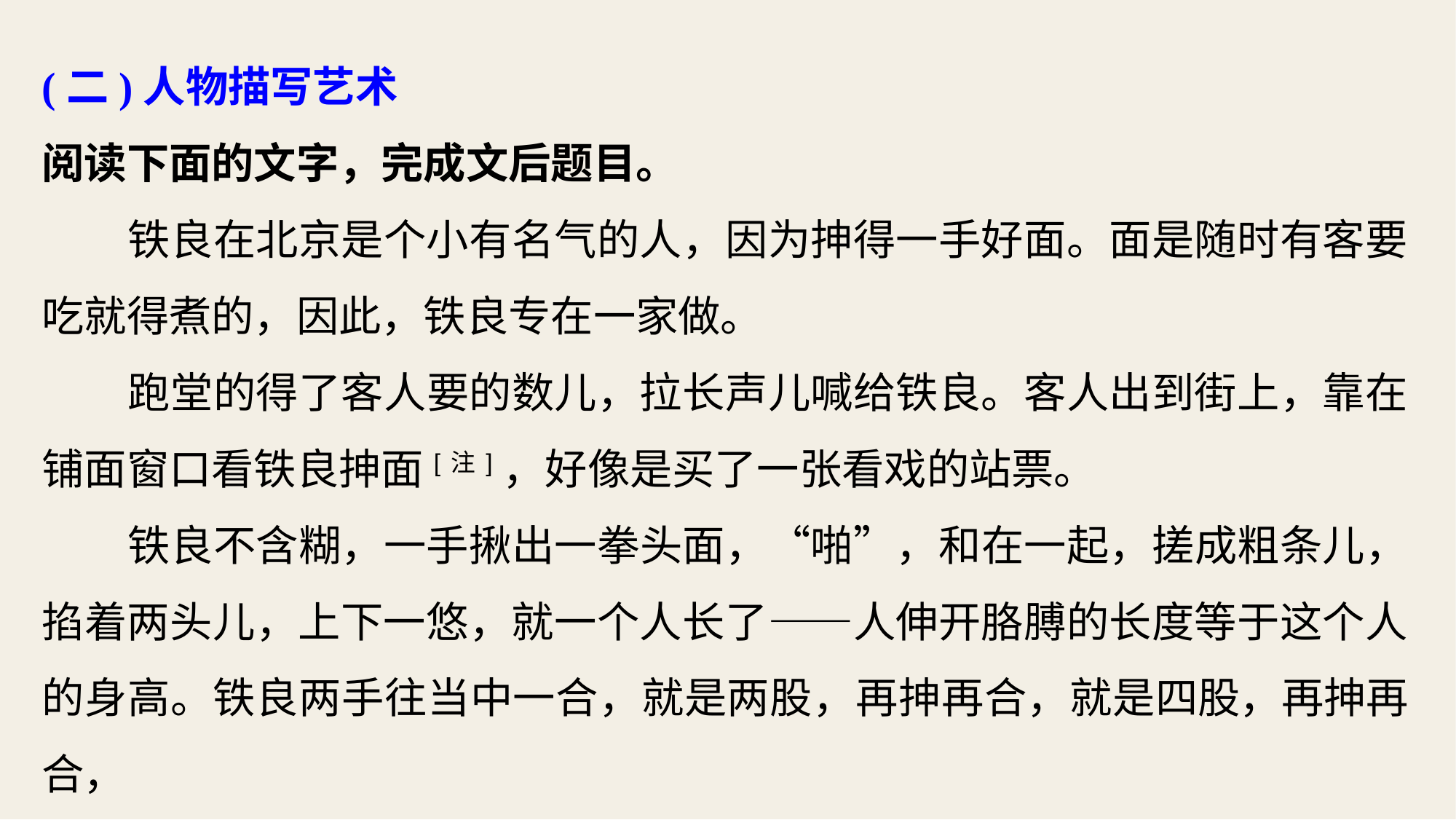

(二)人物描写艺术
阅读下面的文字，完成文后题目。
铁良在北京是个小有名气的人，因为抻得一手好面。面是随时有客要吃就得煮的，因此，铁良专在一家做。
跑堂的得了客人要的数儿，拉长声儿喊给铁良。客人出到街上，靠在铺面窗口看铁良抻面[注]，好像是买了一张看戏的站票。
铁良不含糊，一手揪出一拳头面，“啪”，和在一起，搓成粗条儿，掐着两头儿，上下一悠，就一个人长了——人伸开胳膊的长度等于这个人的身高。铁良两手往当中一合，就是两股，再抻再合，就是四股，再抻再合，